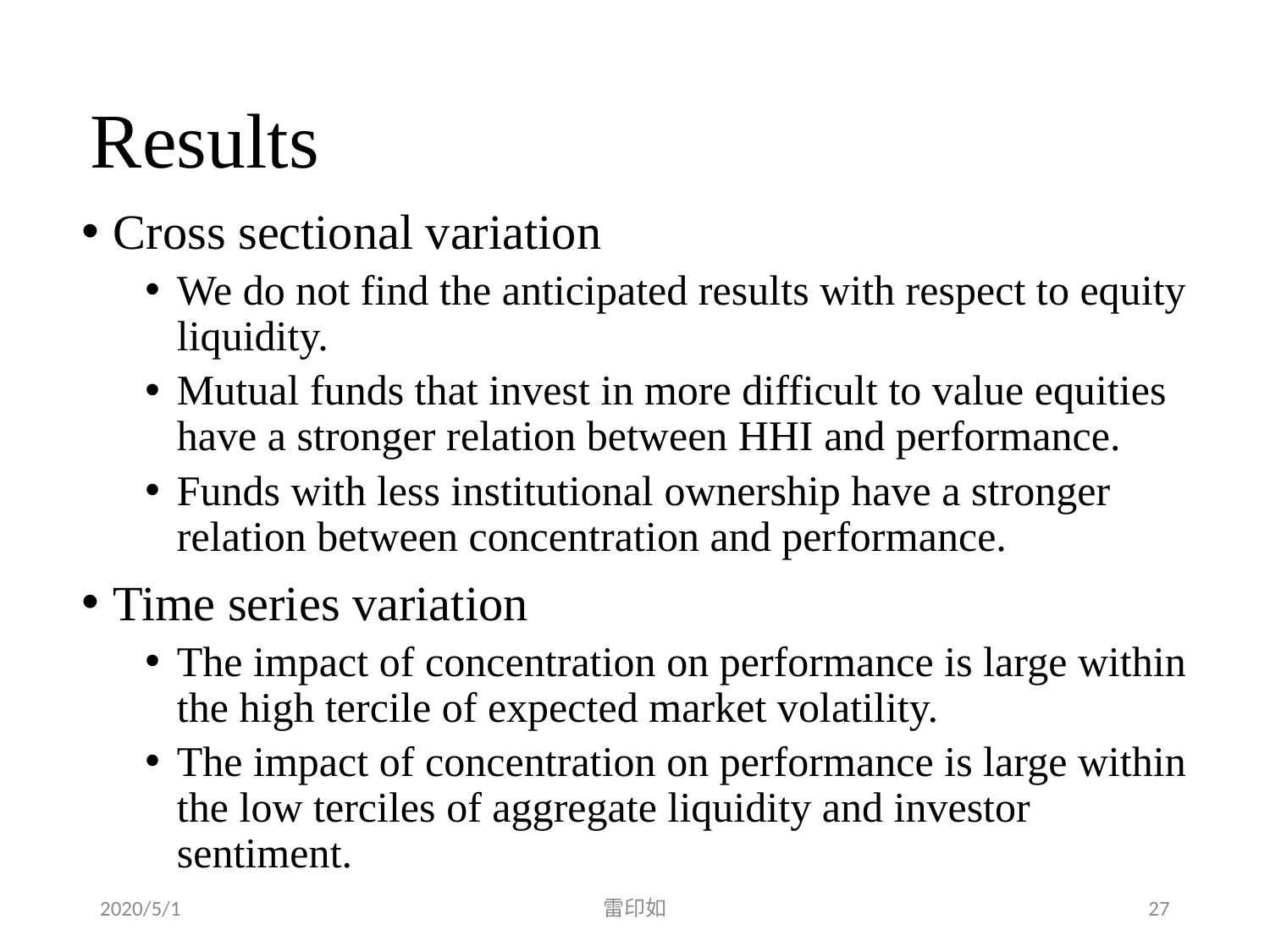

# Results
Cross sectional variation
We do not find the anticipated results with respect to equity liquidity.
Mutual funds that invest in more difficult to value equities have a stronger relation between HHI and performance.
Funds with less institutional ownership have a stronger relation between concentration and performance.
Time series variation
The impact of concentration on performance is large within the high tercile of expected market volatility.
The impact of concentration on performance is large within the low terciles of aggregate liquidity and investor sentiment.
2020/5/1
雷印如
27